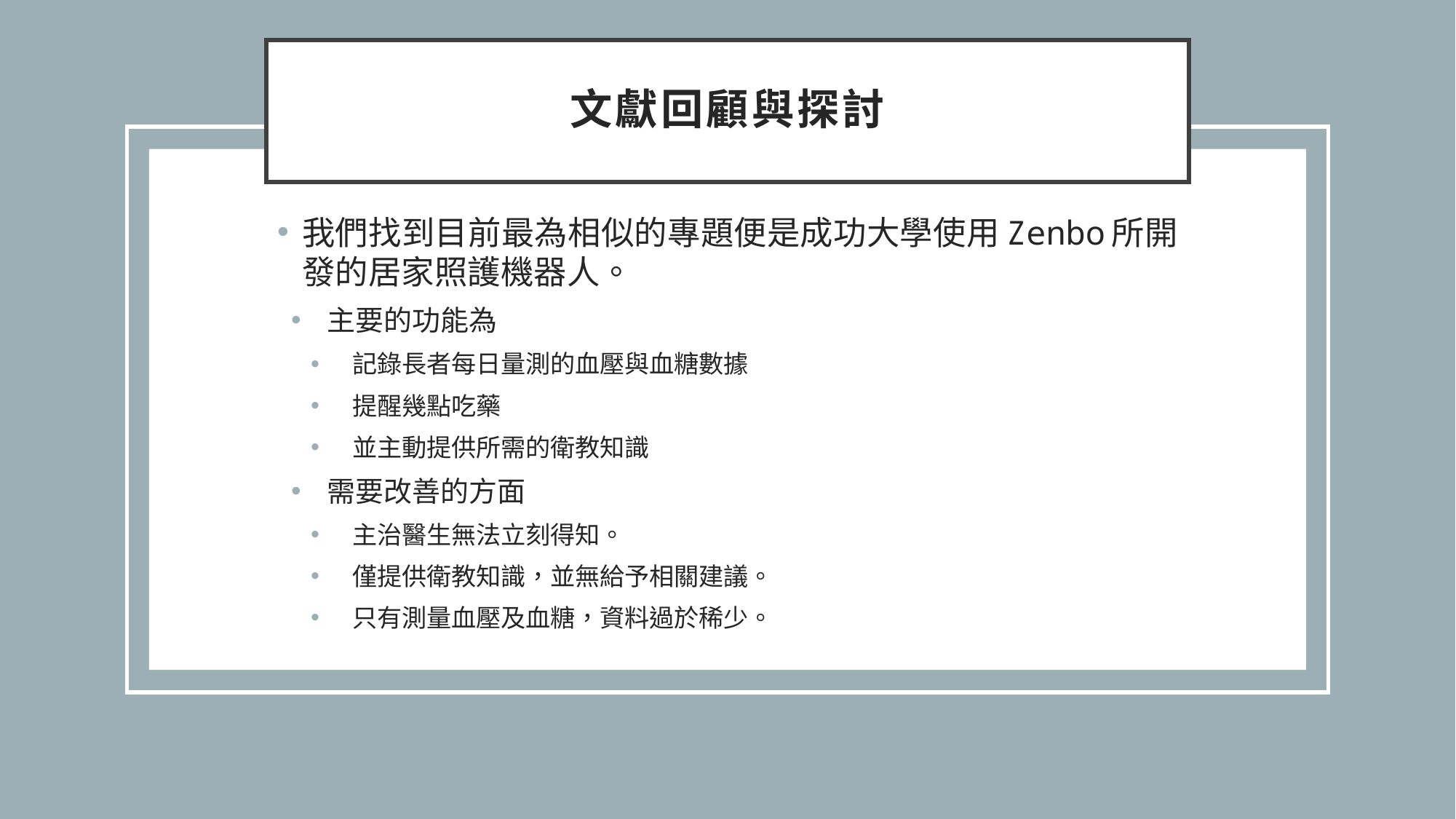

# 文獻回顧與探討

我們找到目前最為相似的專題便是成功大學使用Zenbo所開發的居家照護機器人。
主要的功能為
記錄長者每日量測的血壓與血糖數據
提醒幾點吃藥
並主動提供所需的衛教知識
需要改善的方面
主治醫生無法立刻得知。
僅提供衛教知識，並無給予相關建議。
只有測量血壓及血糖，資料過於稀少。